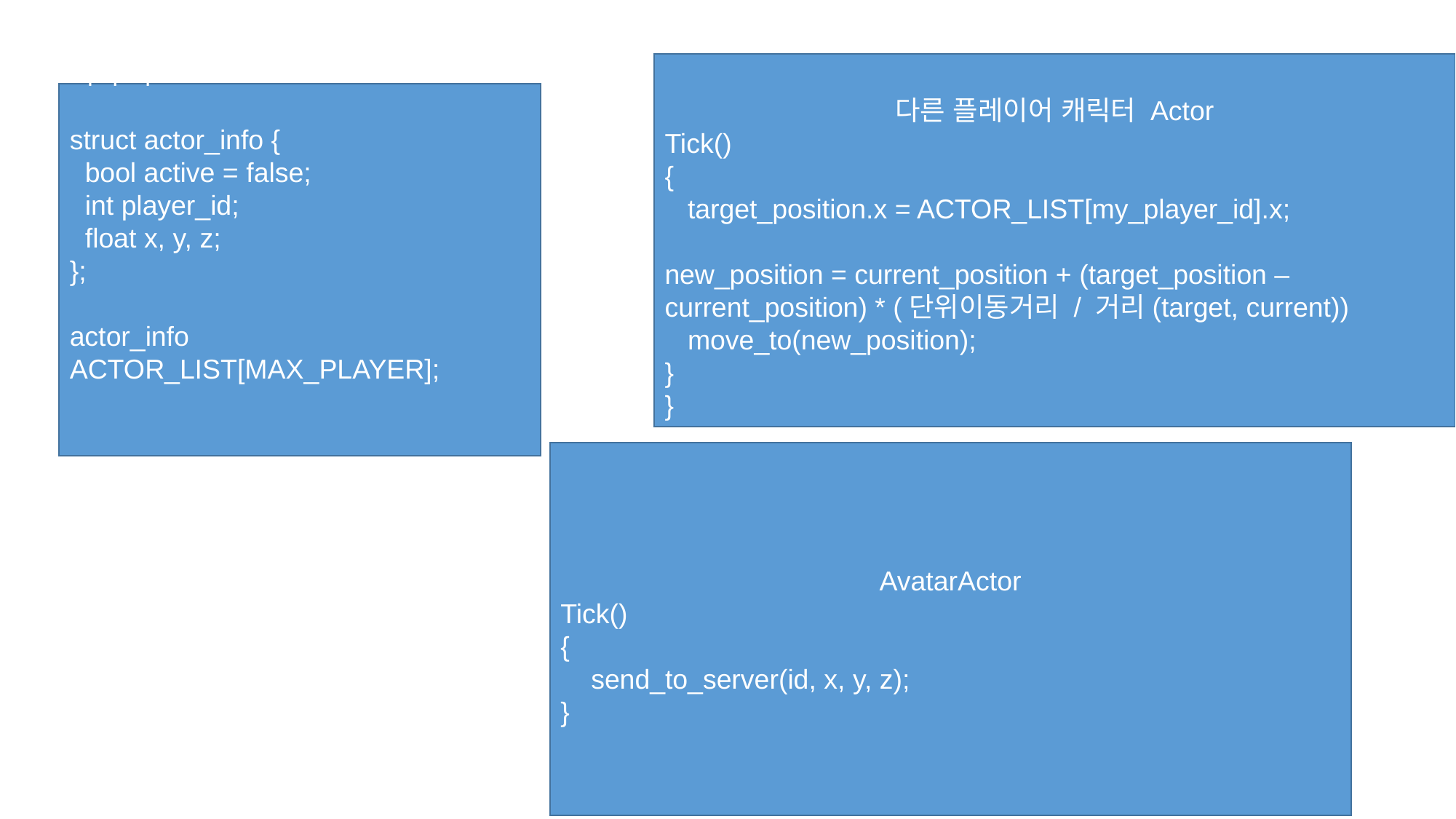

다른 플레이어 캐릭터 Actor
Tick()
{
   target_position.x = ACTOR_LIST[my_player_id].x;

new_position = current_position + (target_position – current_position) * (단위이동거리 / 거리(target, current))
   move_to(new_position);
}
}
액터 리스트

struct actor_info {
  bool active = false;
  int player_id;
  float x, y, z;
};

actor_info ACTOR_LIST[MAX_PLAYER];

AvatarActor
Tick()
{
    send_to_server(id, x, y, z);
}